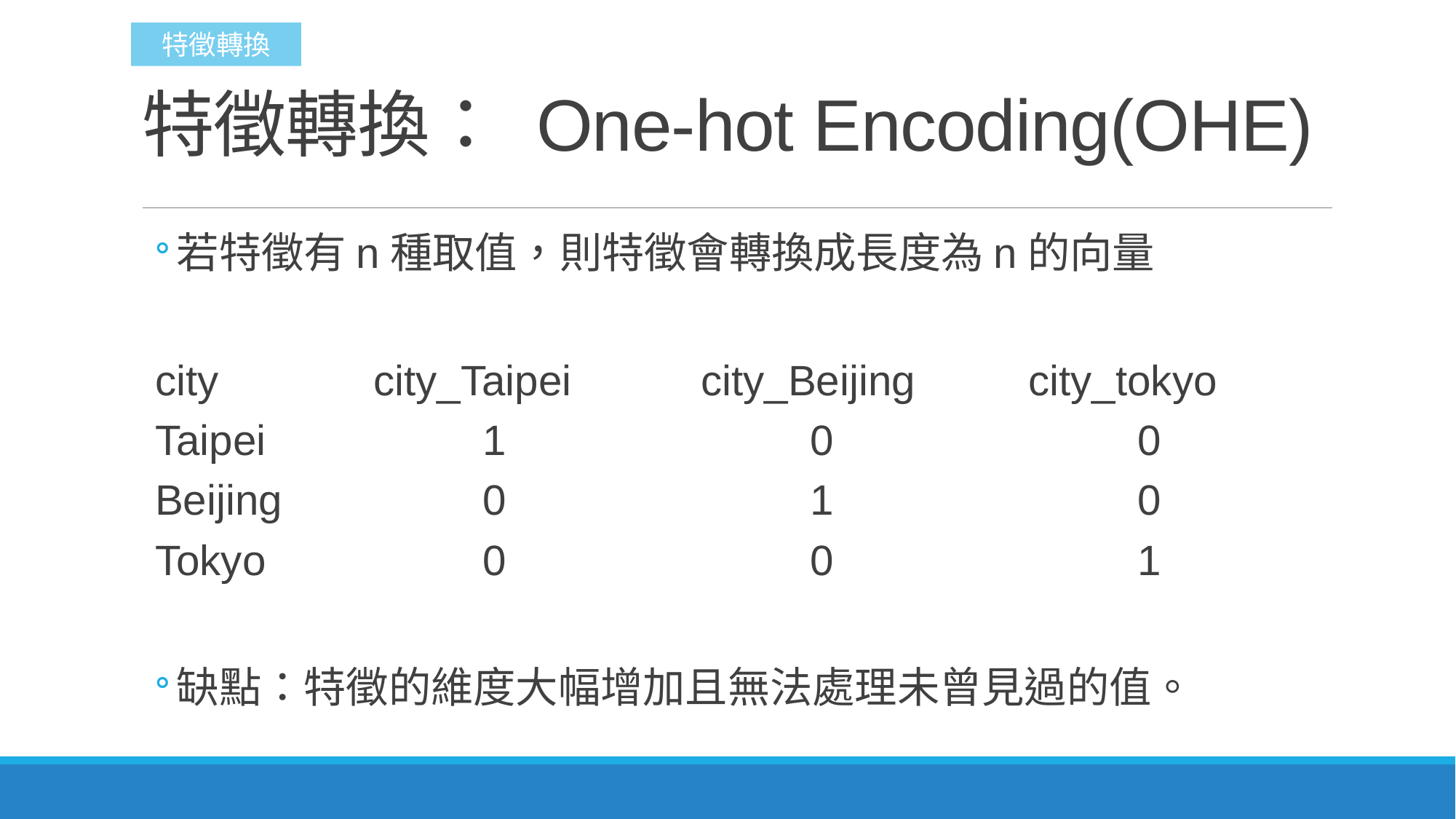

特徵轉換
# 特徵轉換： One-hot Encoding(OHE)
若特徵有n種取值，則特徵會轉換成長度為n的向量

city    	city_Taipei 		city_Beijing 	city_tokyo
Taipei  		1          		0			0
Beijing 		0           		1            	 	0
Tokyo   		0          		0 			1

缺點：特徵的維度大幅增加且無法處理未曾見過的值。